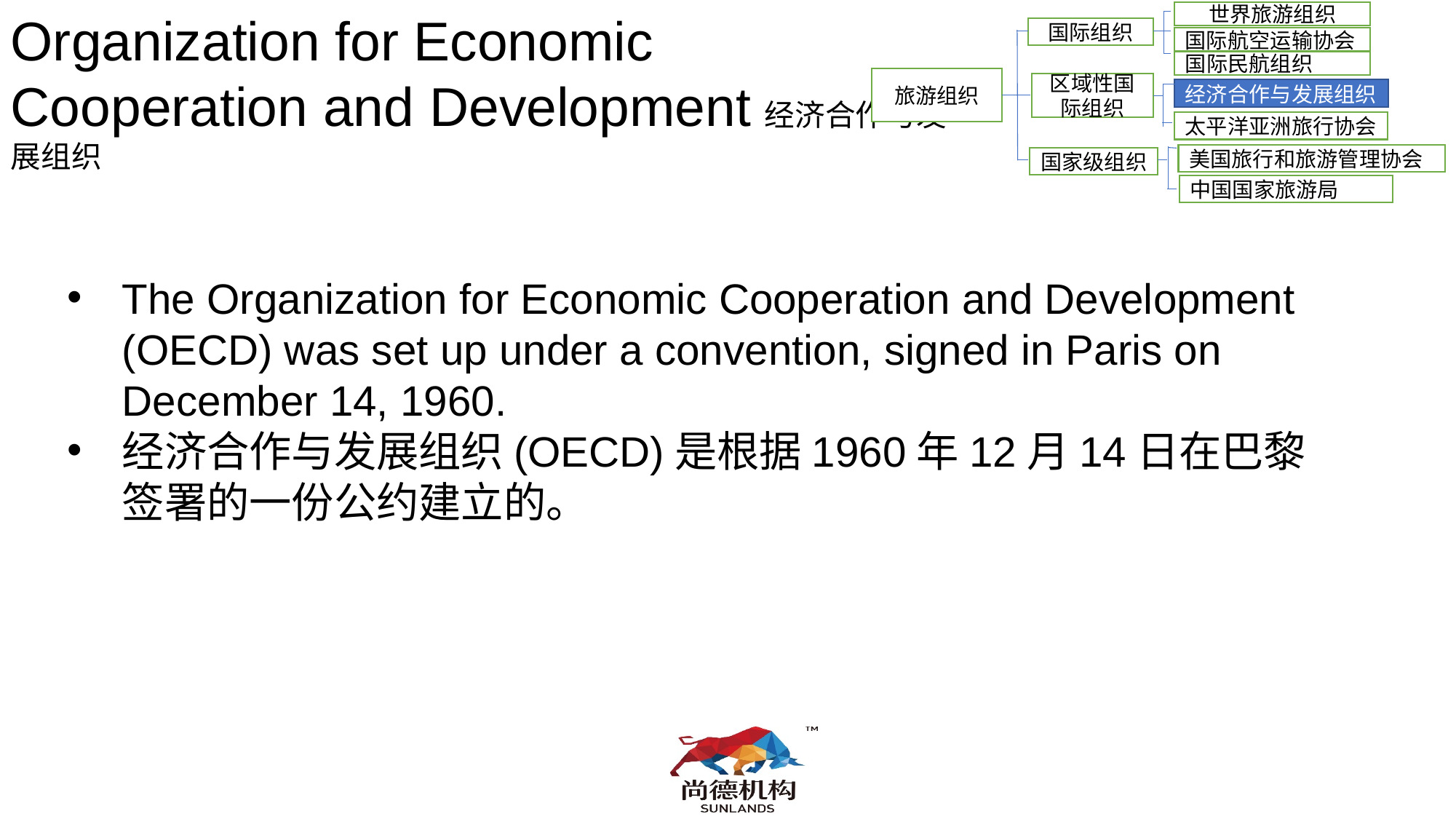

Organization for Economic Cooperation and Development经济合作与发展组织
世界旅游组织
国际组织
国际航空运输协会
国际民航组织
旅游组织
区域性国际组织
经济合作与发展组织
太平洋亚洲旅行协会
美国旅行和旅游管理协会
国家级组织
中国国家旅游局
The Organization for Economic Cooperation and Development (OECD) was set up under a convention, signed in Paris on December 14, 1960.
经济合作与发展组织(OECD)是根据1960年12月14日在巴黎签署的一份公约建立的。